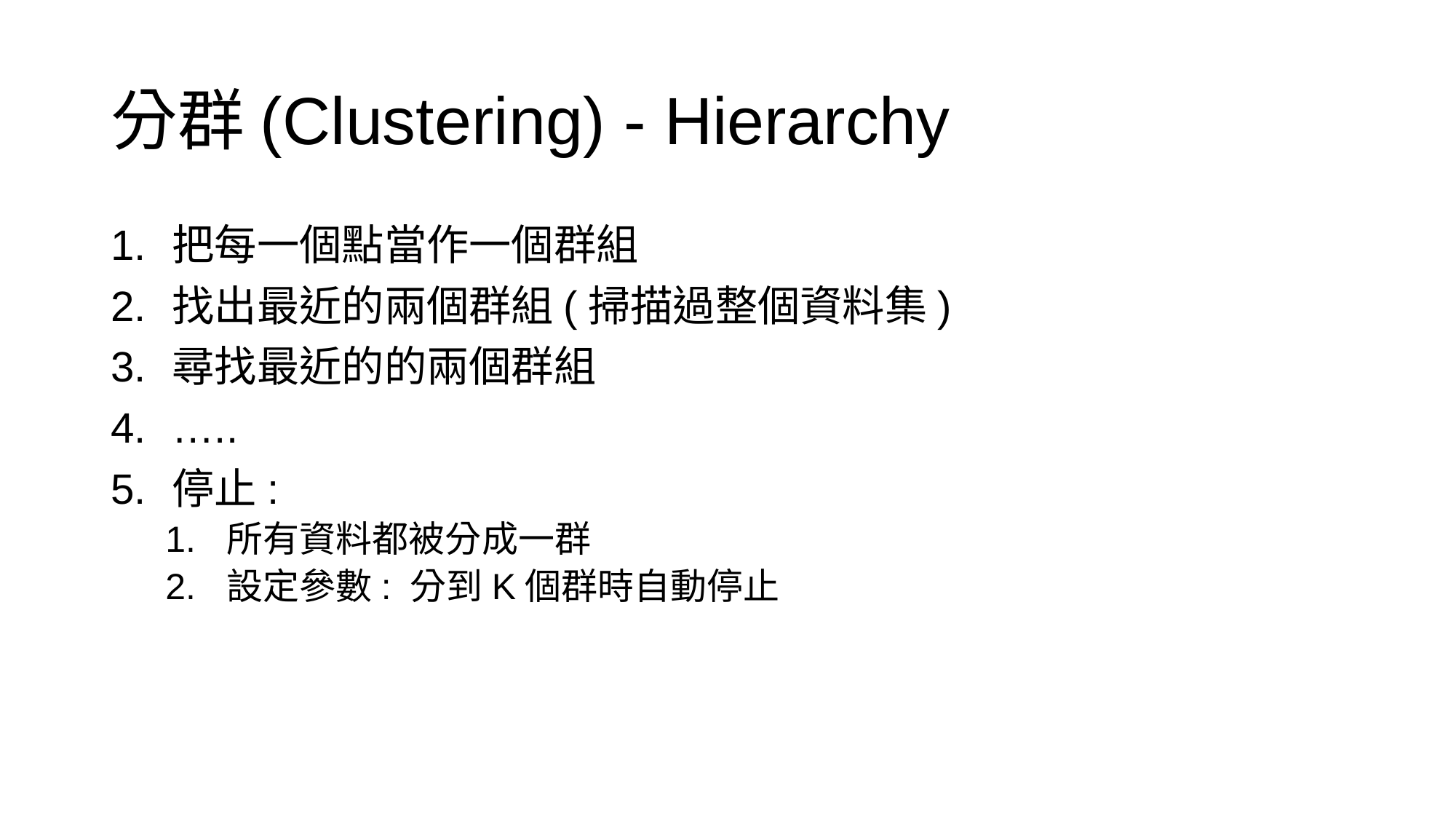

# 分群(Clustering) - Hierarchy
把每一個點當作一個群組
找出最近的兩個群組(掃描過整個資料集)
尋找最近的的兩個群組
…..
停止:
所有資料都被分成一群
設定參數: 分到K個群時自動停止